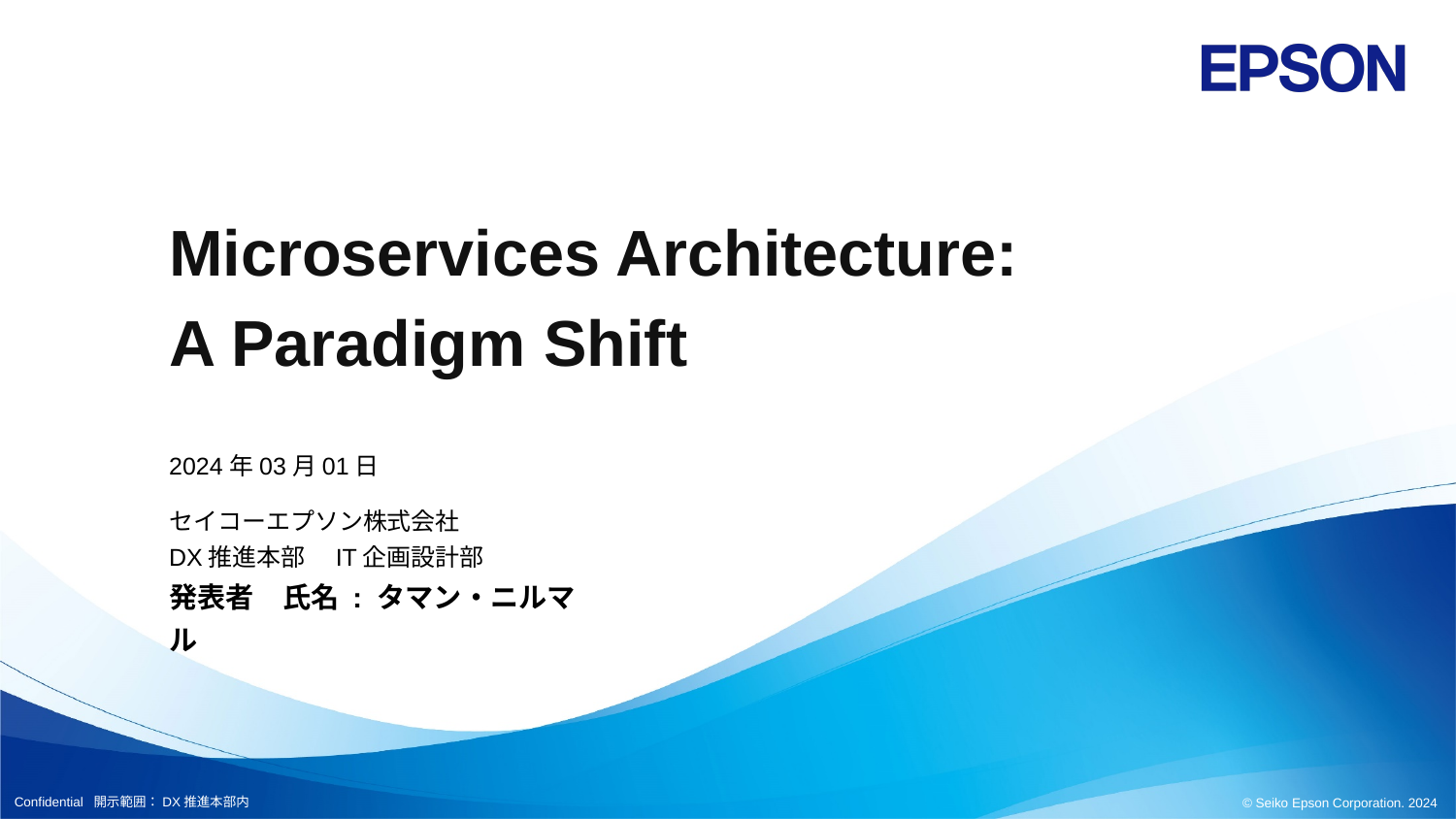

Microservices Architecture:
A Paradigm Shift
2024年03月01日
セイコーエプソン株式会社
DX推進本部　IT企画設計部
発表者　氏名 : タマン・ニルマル